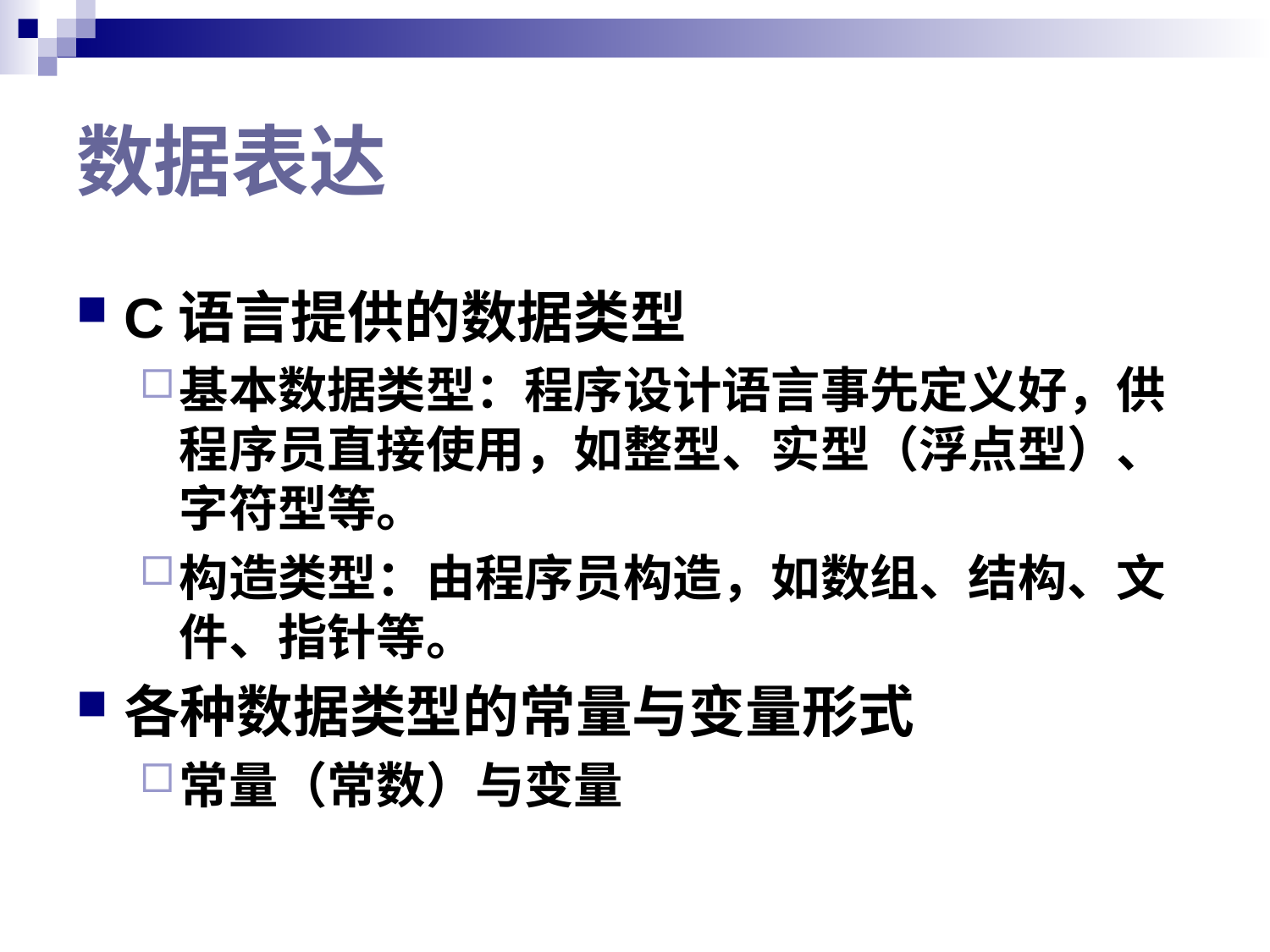

# 数据表达
C语言提供的数据类型
基本数据类型：程序设计语言事先定义好，供程序员直接使用，如整型、实型（浮点型）、字符型等。
构造类型：由程序员构造，如数组、结构、文件、指针等。
各种数据类型的常量与变量形式
常量（常数）与变量